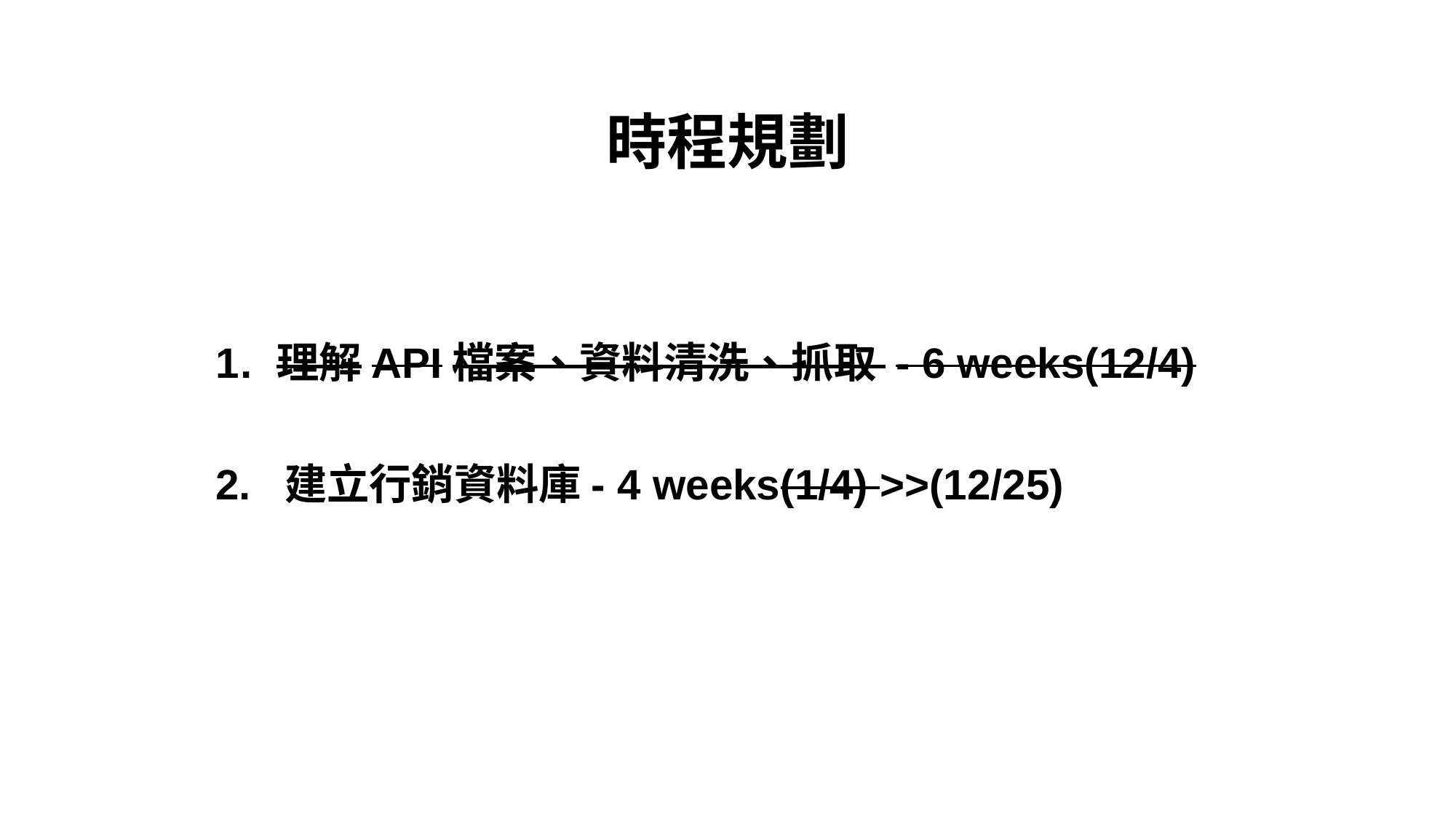

# 時程規劃

理解API檔案、資料清洗、抓取 - 6 weeks(12/4)

2.  建立行銷資料庫- 4 weeks(1/4) >>(12/25)